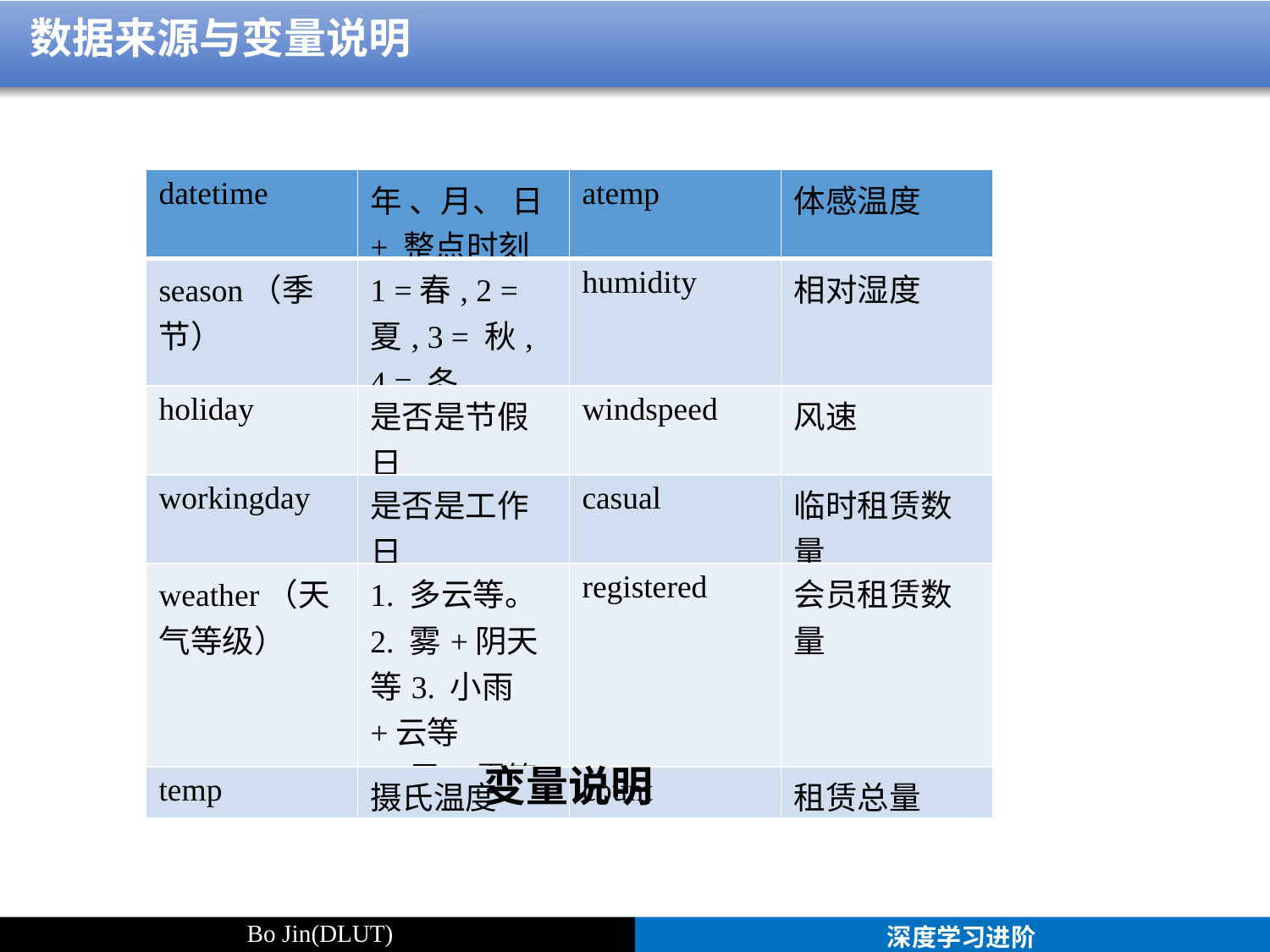

数据来源与变量说明

| datetime | 年 、月、 日+ 整点时刻 | atemp | 体感温度 |
| --- | --- | --- | --- |
| season（季节） | 1 =春, 2 = 夏, 3 = 秋, 4 = 冬 | humidity | 相对湿度 |
| holiday | 是否是节假日 | windspeed | 风速 |
| workingday | 是否是工作日 | casual | 临时租赁数量 |
| weather（天气等级） | 1. 多云等。 2. 雾+阴天等3. 小雨+云等 4. 雪+雾等 | registered | 会员租赁数量 |
| temp | 摄氏温度 | count | 租赁总量 |
变量说明
Bo Jin(DLUT)
深度学习进阶